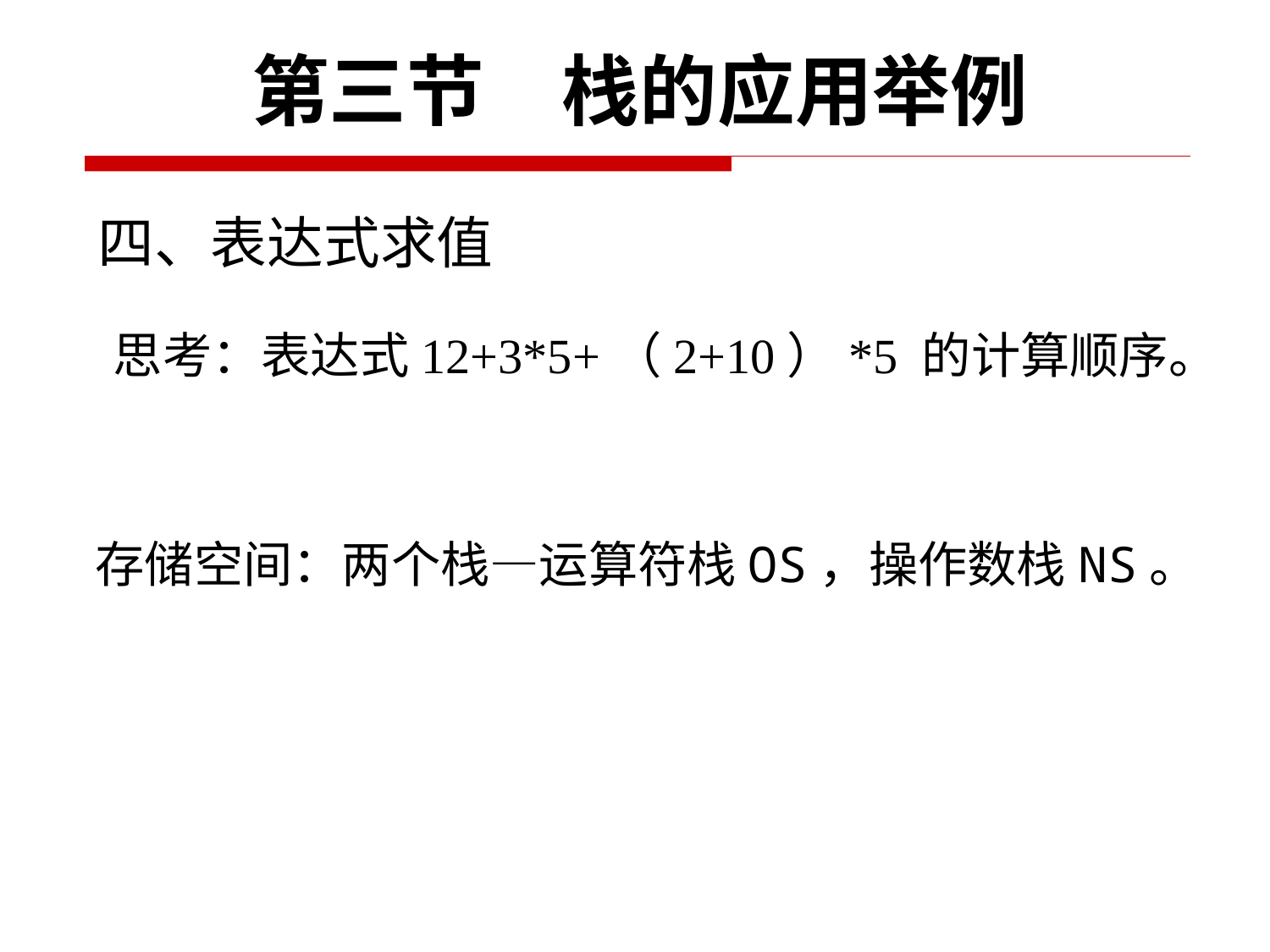

第三节　栈的应用举例
四、表达式求值
  思考：表达式12+3*5+（2+10）*5 的计算顺序。

存储空间：两个栈—运算符栈OS，操作数栈NS。